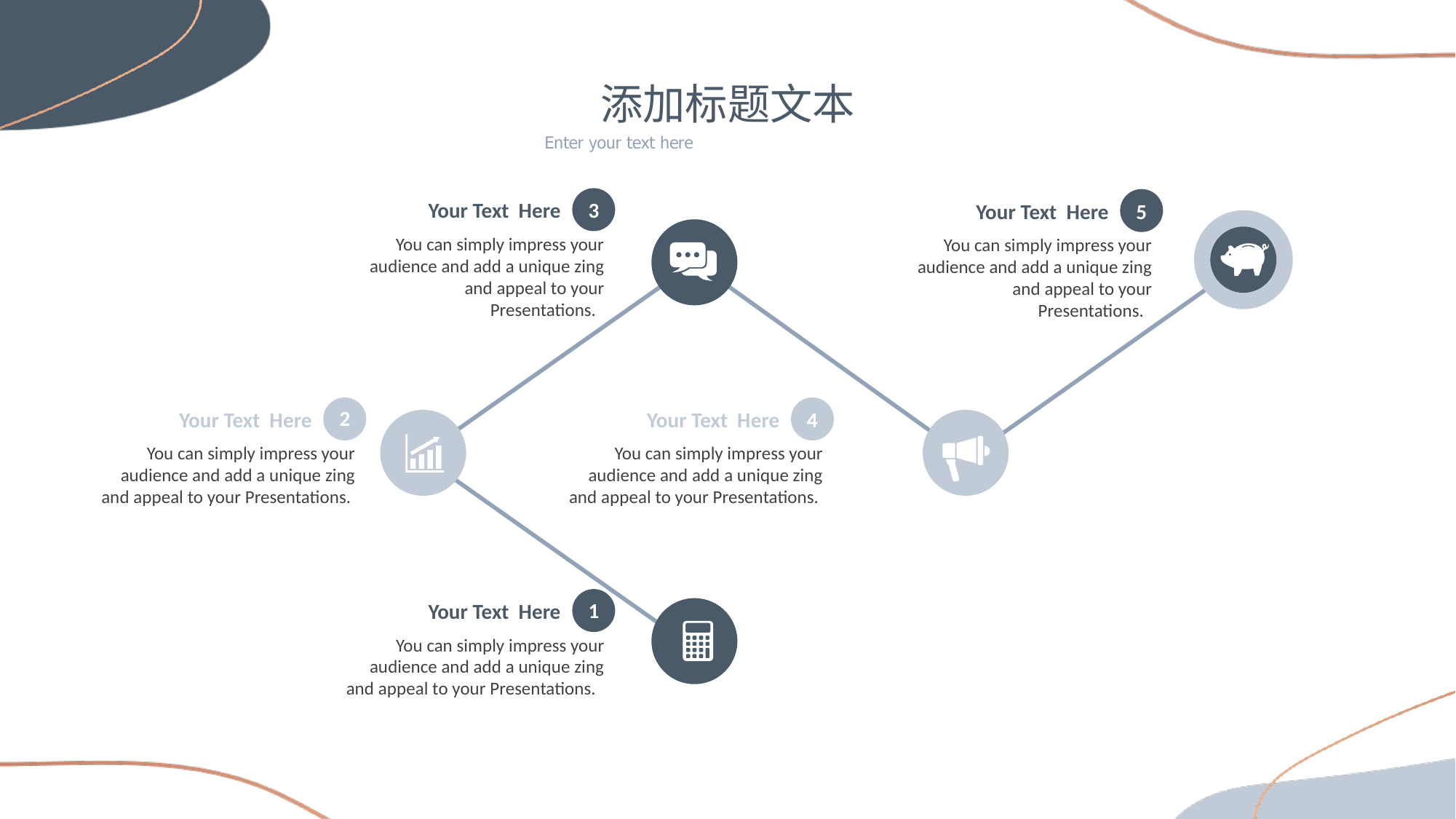

添加标题文本
Enter your text here

3
Your Text  Here
You can simply impress your audience and add a unique zing and appeal to your Presentations.

5
Your Text  Here
You can simply impress your audience and add a unique zing and appeal to your Presentations.

2
Your Text  Here
You can simply impress your audience and add a unique zing and appeal to your Presentations.

4
Your Text  Here
You can simply impress your audience and add a unique zing and appeal to your Presentations.

1
Your Text  Here
You can simply impress your audience and add a unique zing and appeal to your Presentations.